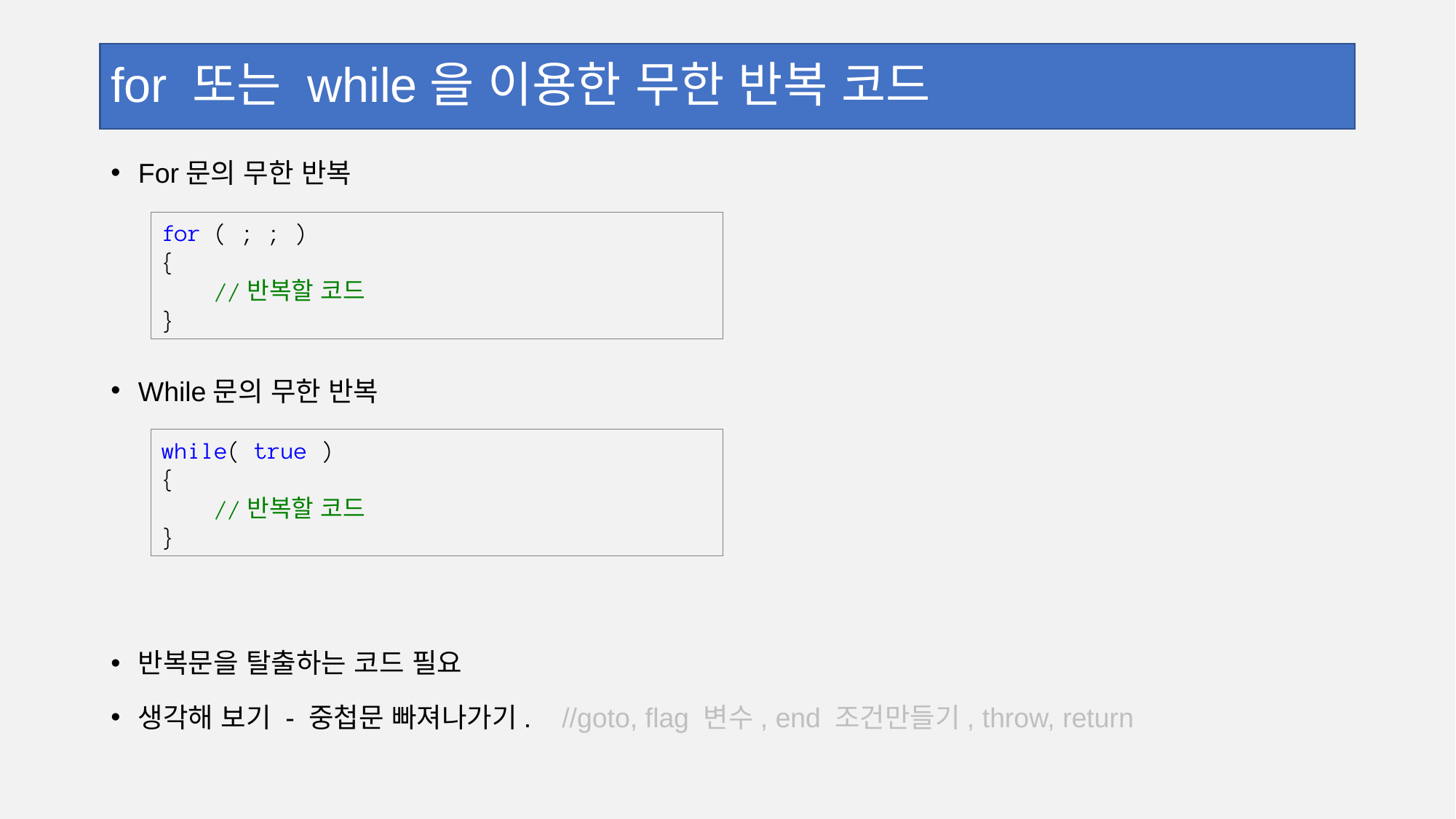

# for 또는 while을 이용한 무한 반복 코드
For문의 무한 반복

While문의 무한 반복

반복문을 탈출하는 코드 필요
생각해 보기 - 중첩문 빠져나가기.    //goto, flag 변수, end 조건만들기, throw, return

for ( ; ; )
{
    //반복할 코드
}
while( true )
{
    //반복할 코드
}